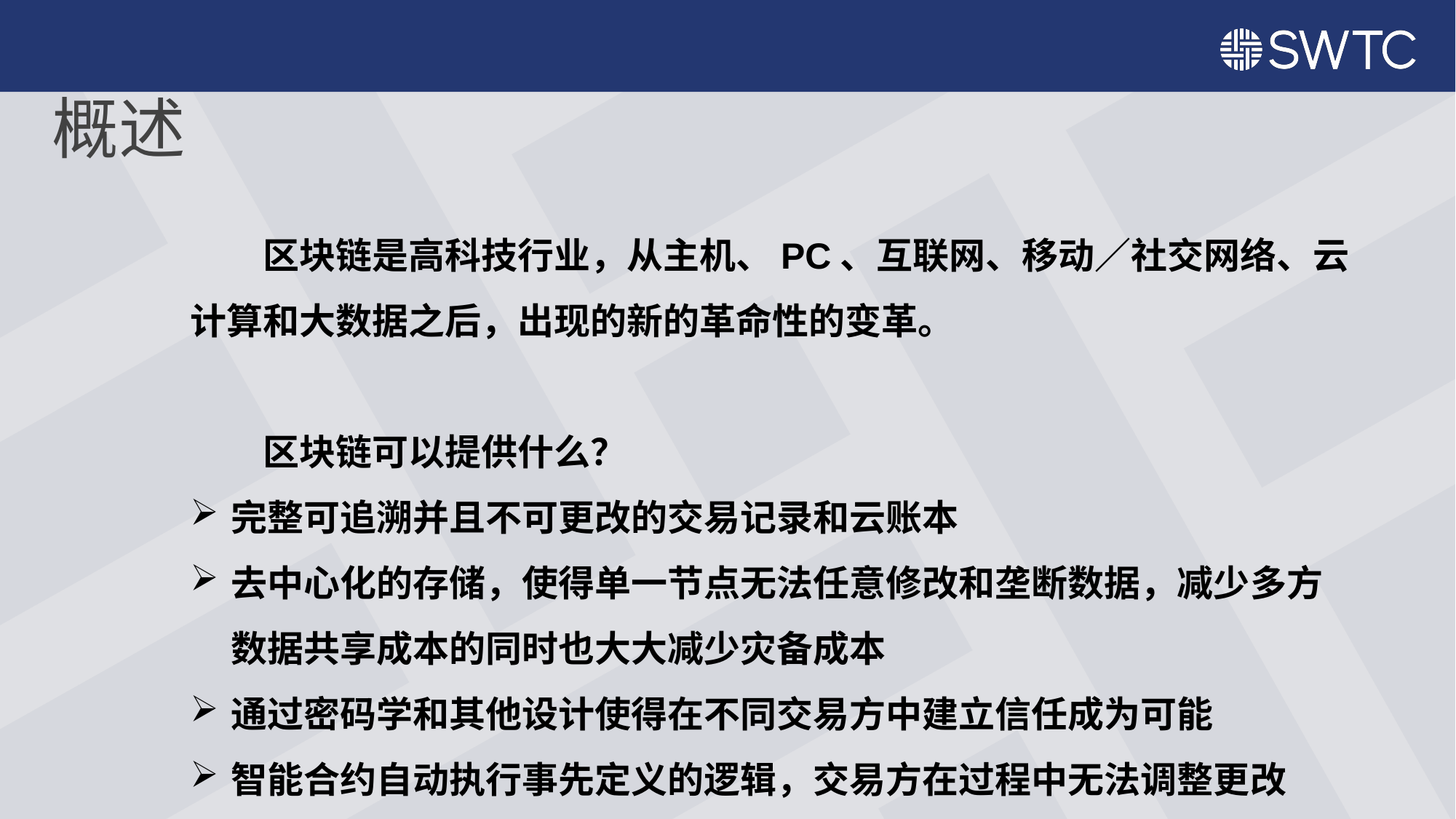

# 概述
　　区块链是高科技行业，从主机、PC、互联网、移动／社交网络、云计算和大数据之后，出现的新的革命性的变革。

　　区块链可以提供什么？
完整可追溯并且不可更改的交易记录和云账本
去中心化的存储，使得单一节点无法任意修改和垄断数据，减少多方数据共享成本的同时也大大减少灾备成本
通过密码学和其他设计使得在不同交易方中建立信任成为可能
智能合约自动执行事先定义的逻辑，交易方在过程中无法调整更改